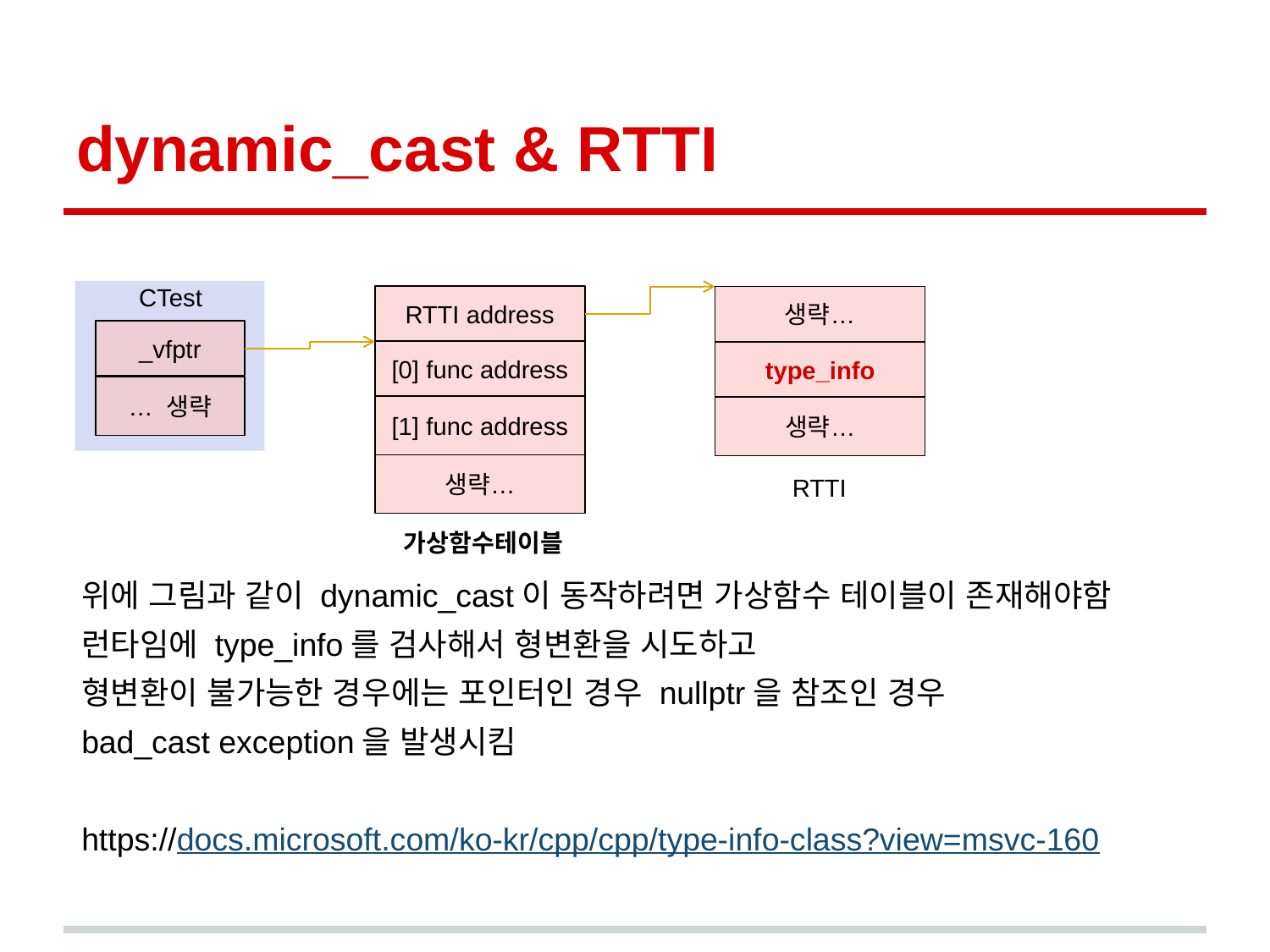

# dynamic_cast & RTTI

위에 그림과 같이 dynamic_cast이 동작하려면 가상함수 테이블이 존재해야함
런타임에 type_info를 검사해서 형변환을 시도하고
형변환이 불가능한 경우에는 포인터인 경우 nullptr을 참조인 경우
bad_cast exception을 발생시킴

https://docs.microsoft.com/ko-kr/cpp/cpp/type-info-class?view=msvc-160

CTest

_vfptr
… 생략
RTTI address
[0] func address
[1] func address
생략…
가상함수테이블
생략…
type_info
생략…
RTTI